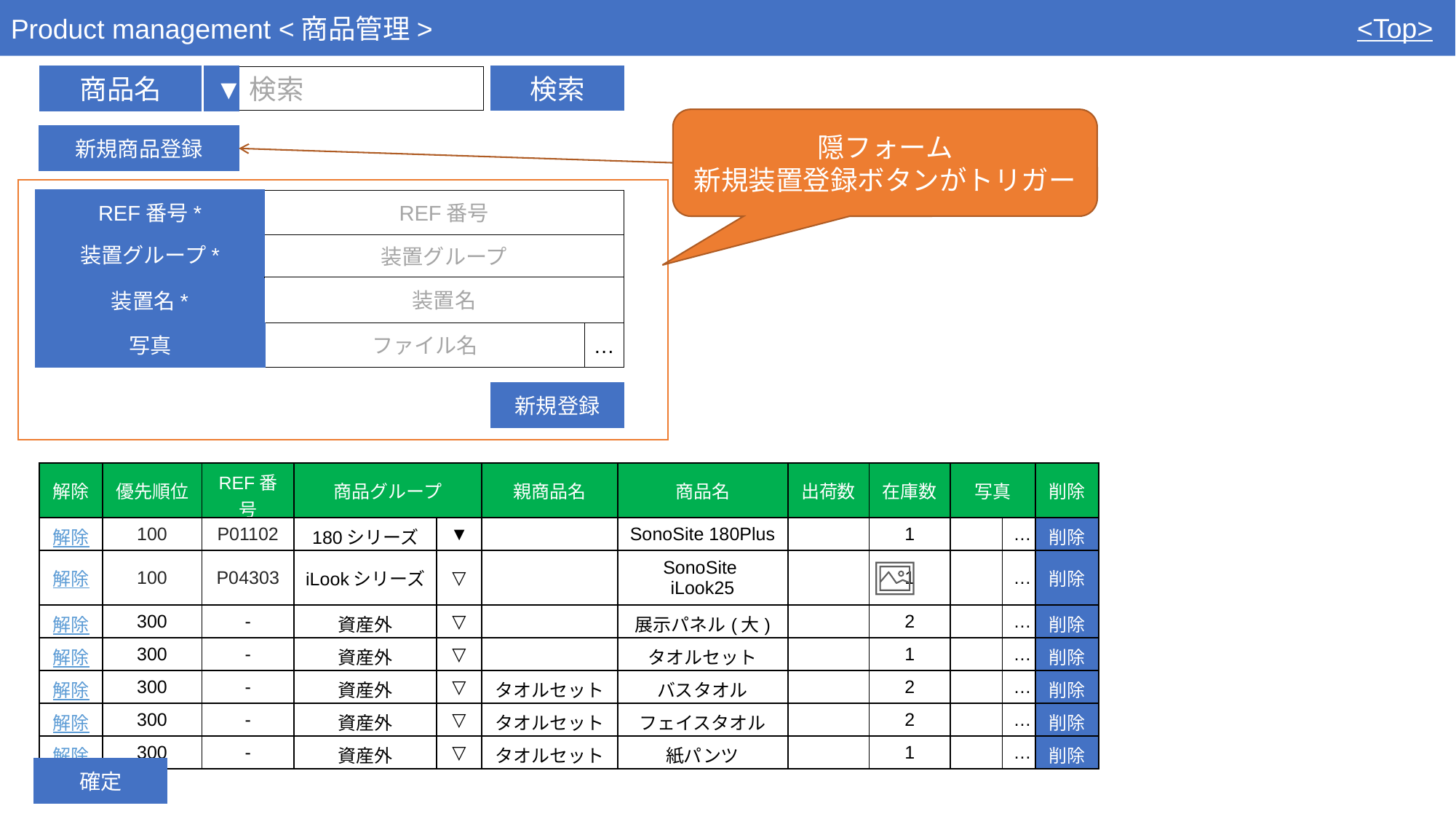

Product management <商品管理>
<Top>
検索
商品名
▼
検索
隠フォーム
新規装置登録ボタンがトリガー
新規商品登録

REF番号*
REF番号
装置グループ*
装置グループ
装置名
装置名*
ファイル名
…
写真
新規登録
| 解除 | 優先順位 | REF番号 | 商品グループ |  | 親商品名 | 商品名 | 出荷数 | 在庫数 | 写真 |  | 削除 |
| --- | --- | --- | --- | --- | --- | --- | --- | --- | --- | --- | --- |
| 解除 | 100 | P01102 | 180シリーズ | ▼ |  | SonoSite 180Plus |  | 1 |  | … | 削除 |
| 解除 | 100 | P04303 | iLookシリーズ | ▽ |  | SonoSite iLook25 |  | 1 |  | … | 削除 |
| 解除 | 300 | - | 資産外 | ▽ |  | 展示パネル(大) |  | 2 |  | … | 削除 |
| 解除 | 300 | - | 資産外 | ▽ |  | タオルセット |  | 1 |  | … | 削除 |
| 解除 | 300 | - | 資産外 | ▽ | タオルセット | バスタオル |  | 2 |  | … | 削除 |
| 解除 | 300 | - | 資産外 | ▽ | タオルセット | フェイスタオル |  | 2 |  | … | 削除 |
| 解除 | 300 | - | 資産外 | ▽ | タオルセット | 紙パンツ |  | 1 |  | … | 削除 |

確定